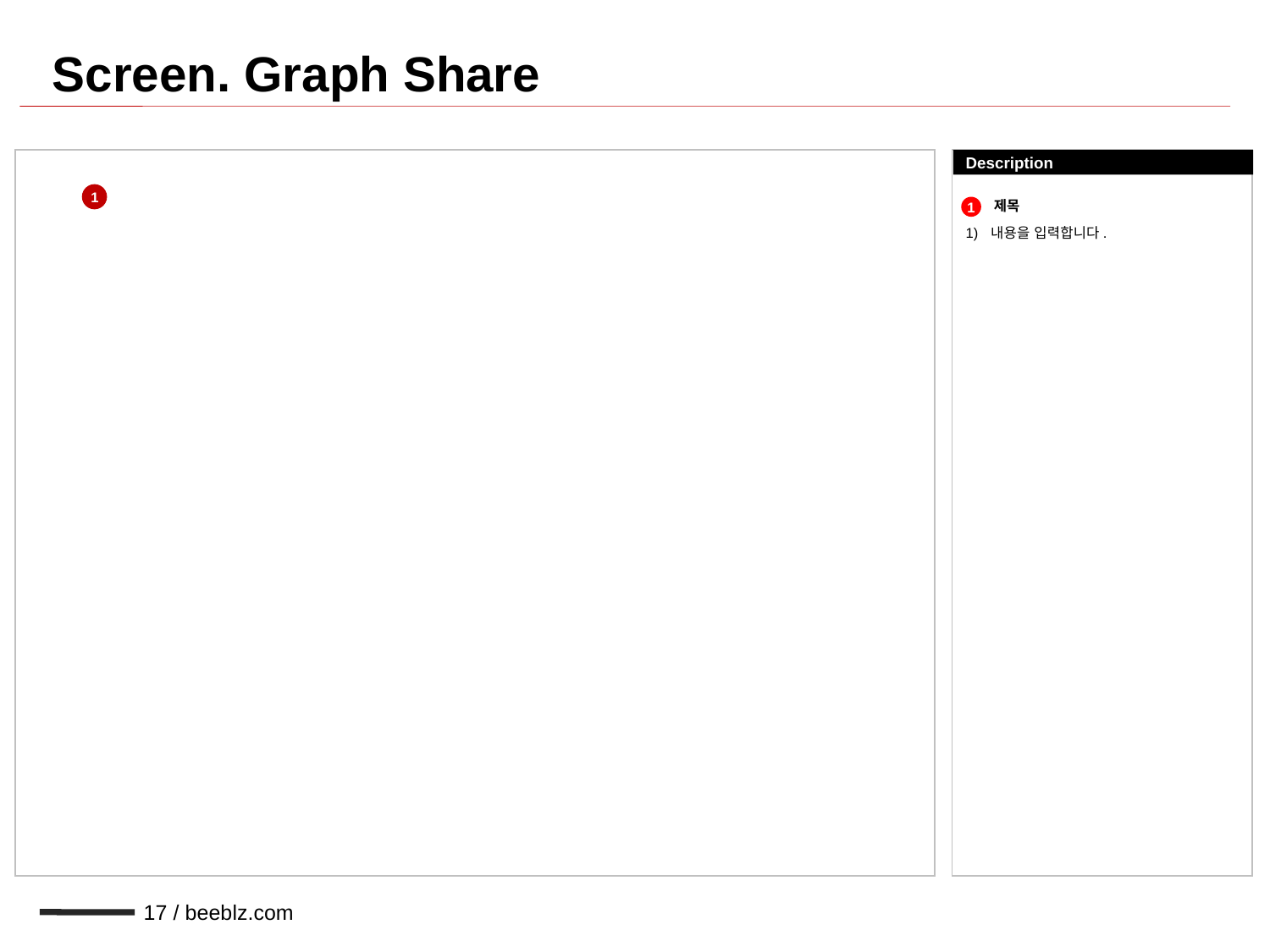

# Screen. Graph Share

Description

1
제목
1
내용을 입력합니다.